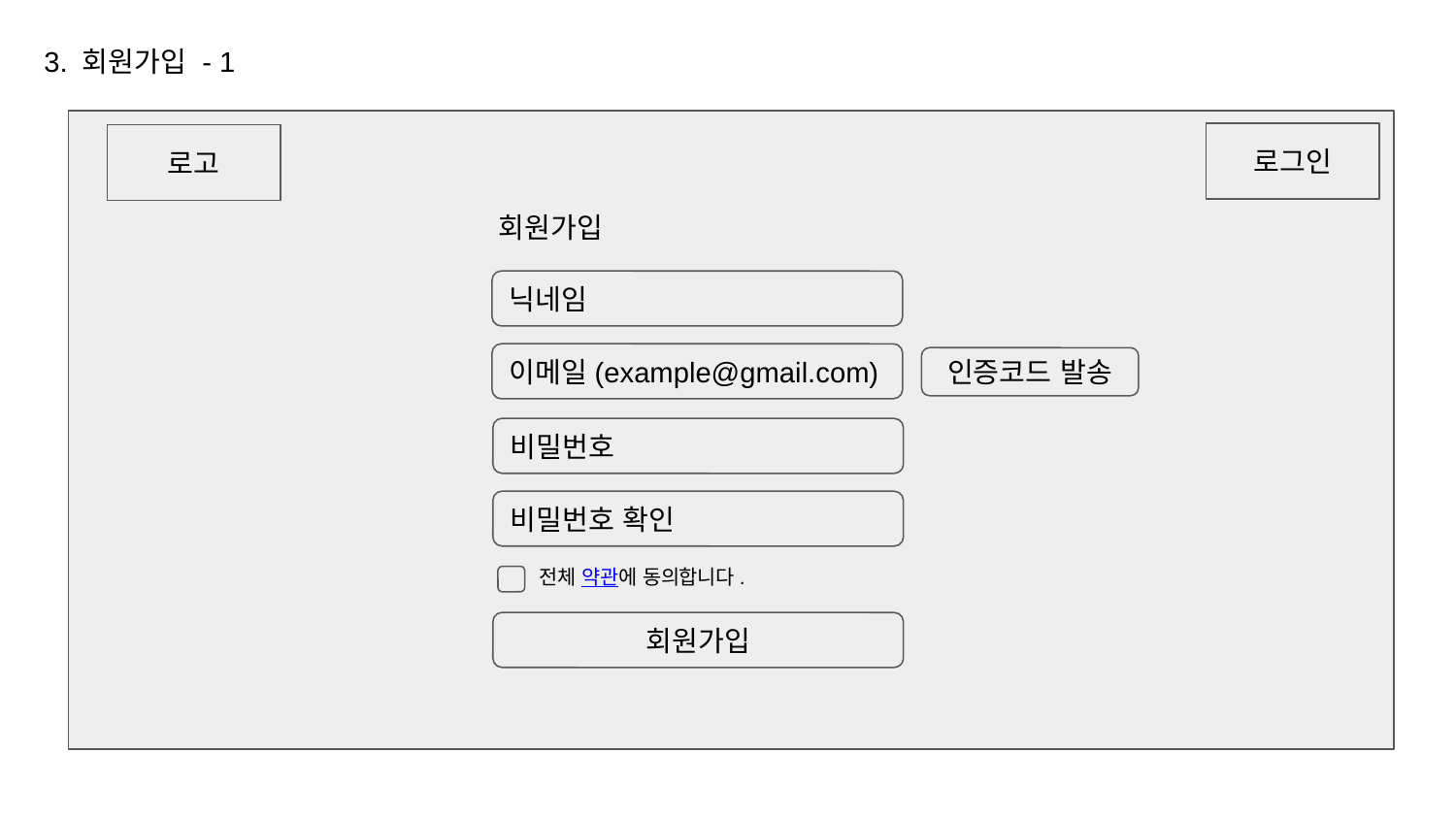

3. 회원가입 - 1

로그인
로고
회원가입
닉네임
이메일(example@gmail.com)
인증코드 발송
비밀번호
비밀번호 확인
전체 약관에 동의합니다.

회원가입